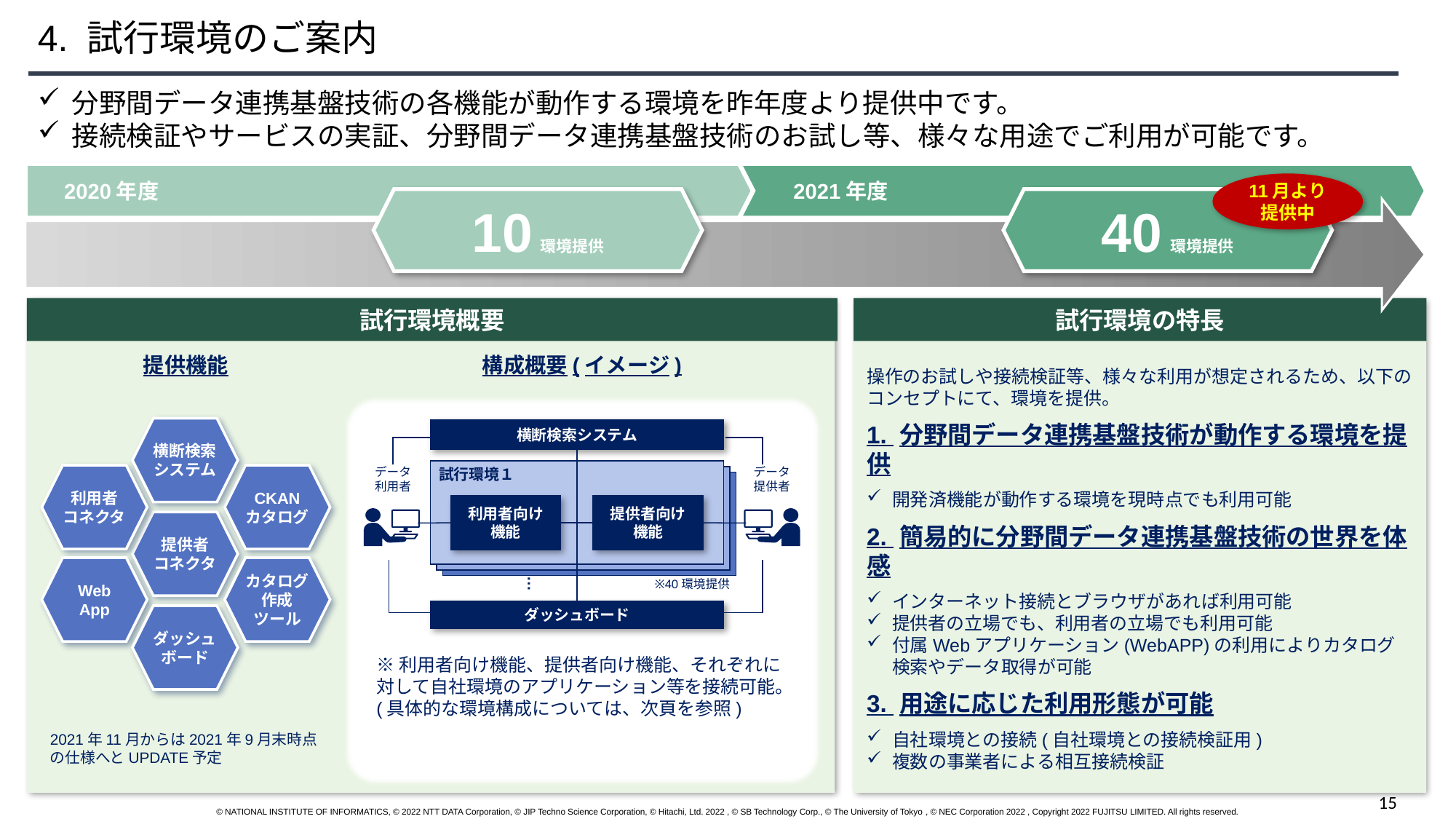

4. 試行環境のご案内
分野間データ連携基盤技術の各機能が動作する環境を昨年度より提供中です。
接続検証やサービスの実証、分野間データ連携基盤技術のお試し等、様々な用途でご利用が可能です。
2020年度
　　2021年度
11月より
提供中
10 環境提供
40 環境提供

試行環境概要

操作のお試しや接続検証等、様々な利用が想定されるため、以下のコンセプトにて、環境を提供。

1. 分野間データ連携基盤技術が動作する環境を提供

開発済機能が動作する環境を現時点でも利用可能

2. 簡易的に分野間データ連携基盤技術の世界を体感

インターネット接続とブラウザがあれば利用可能
提供者の立場でも、利用者の立場でも利用可能
付属Webアプリケーション(WebAPP)の利用によりカタログ検索やデータ取得が可能

3. 用途に応じた利用形態が可能

自社環境との接続(自社環境との接続検証用)
複数の事業者による相互接続検証
試行環境の特長
提供機能
構成概要(イメージ)

横断検索
システム
利用者
コネクタ
CKAN
カタログ
提供者
コネクタ
Web
App
カタログ
作成
ツール
ダッシュ
ボード
横断検索システム
試行環境１
データ
利用者
データ
提供者

利用者向け
機能
提供者向け
機能

…
※40環境提供
ダッシュボード
※利用者向け機能、提供者向け機能、それぞれに対して自社環境のアプリケーション等を接続可能。(具体的な環境構成については、次頁を参照)
2021年11月からは2021年9月末時点の仕様へとUPDATE予定